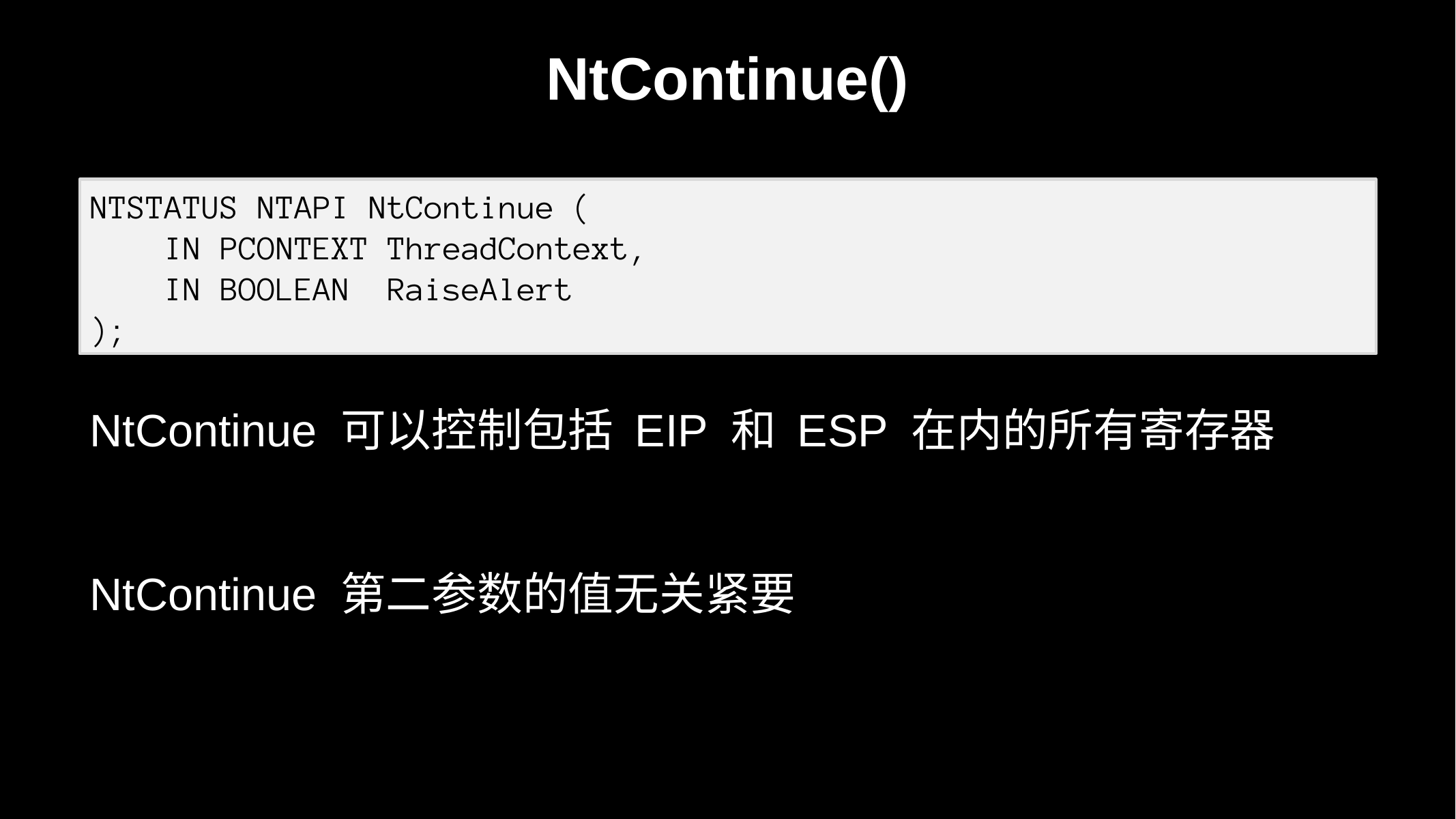

# NtContinue()
NTSTATUS NTAPI NtContinue (
    IN PCONTEXT ThreadContext,
    IN BOOLEAN  RaiseAlert
);
NtContinue 可以控制包括 EIP 和 ESP 在内的所有寄存器

NtContinue 第二参数的值无关紧要